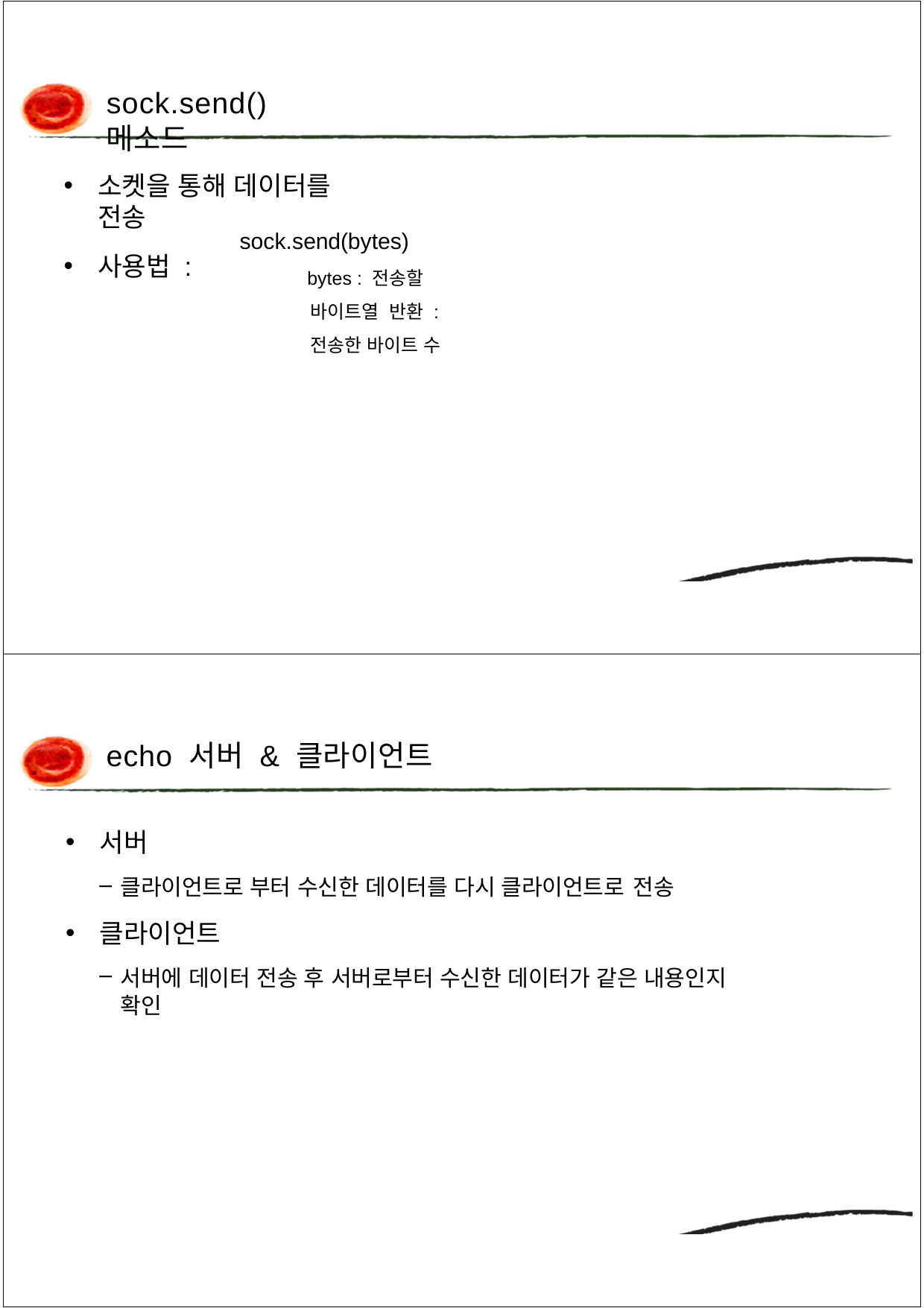

sock.send() 메소드
소켓을 통해 데이터를 전송
사용법 :
sock.send(bytes)
bytes : 전송할 바이트열  반환 : 전송한 바이트 수

echo 서버 & 클라이언트

서버
클라이언트로 부터 수신한 데이터를 다시 클라이언트로 전송
클라이언트
서버에 데이터 전송 후 서버로부터 수신한 데이터가 같은 내용인지 확인